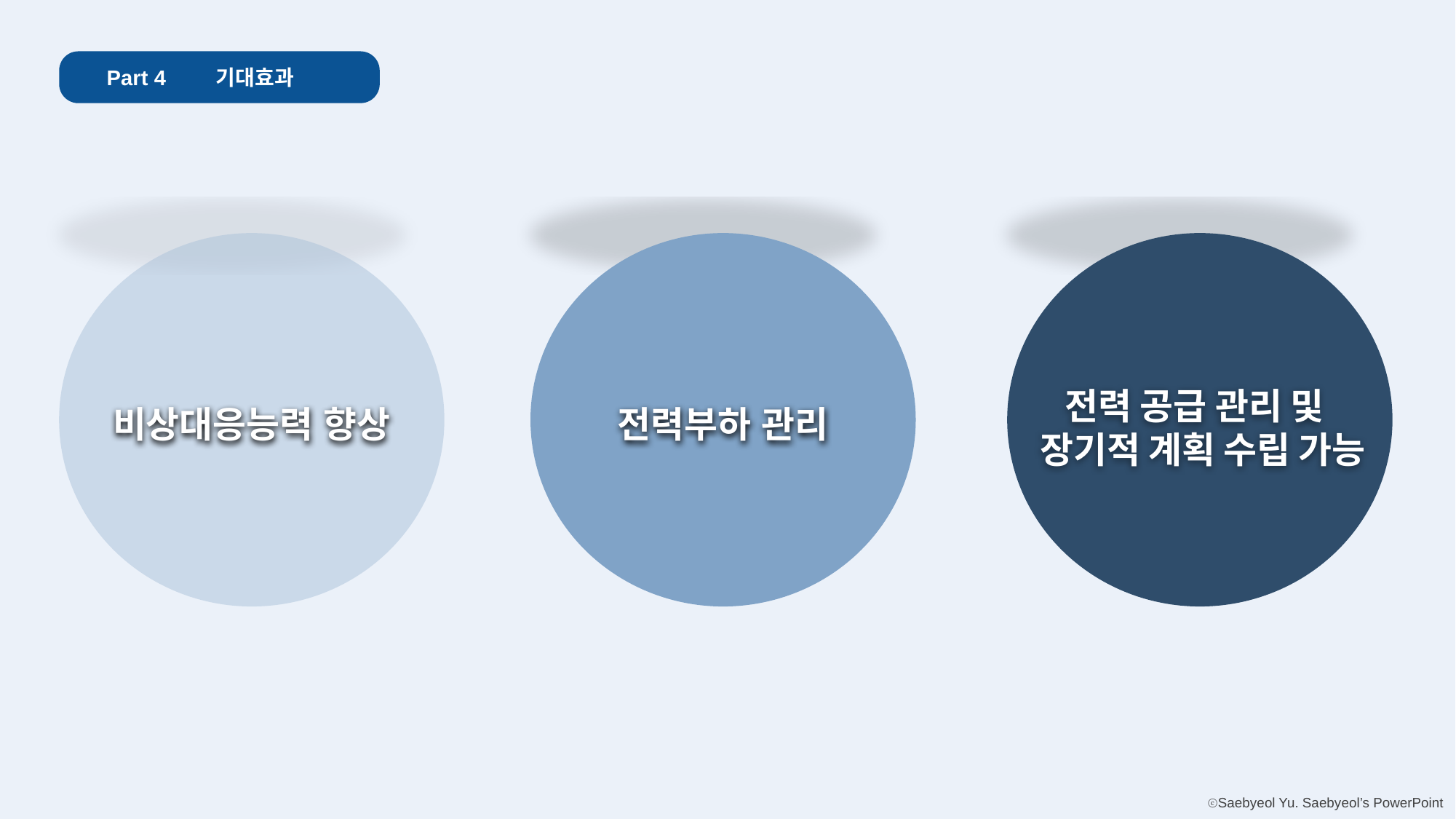

Part 4	기대효과

전력 공급 관리 및
 장기적 계획 수립 가능
비상대응능력 향상
전력부하 관리